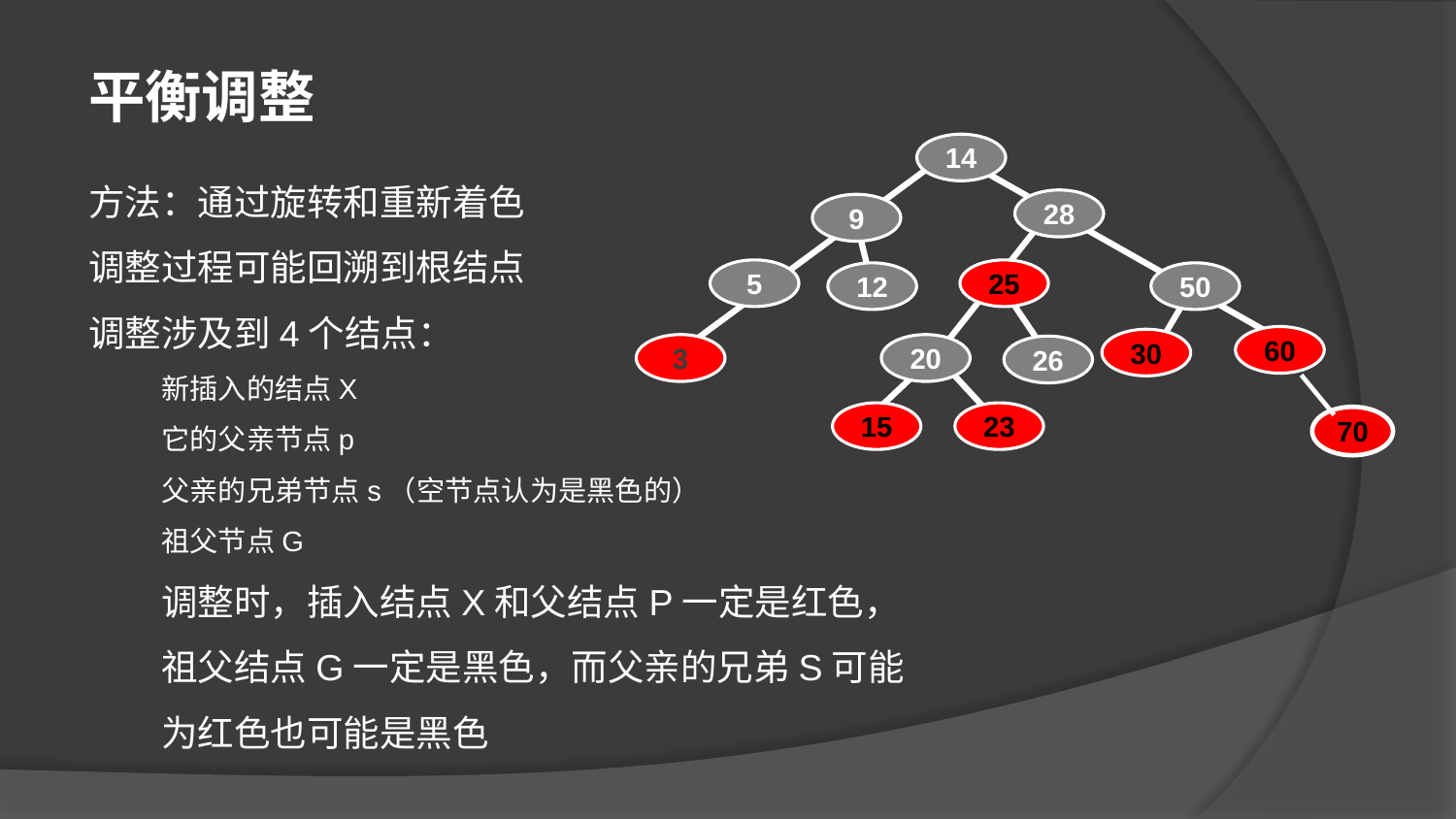

平衡调整
14

28
9

5
25
12
50

60
30
3
20
26

15
23
方法：通过旋转和重新着色
调整过程可能回溯到根结点
调整涉及到4个结点：
新插入的结点X
它的父亲节点p
父亲的兄弟节点s（空节点认为是黑色的）
祖父节点G
调整时，插入结点X和父结点P一定是红色，祖父结点G一定是黑色，而父亲的兄弟S可能为红色也可能是黑色

70